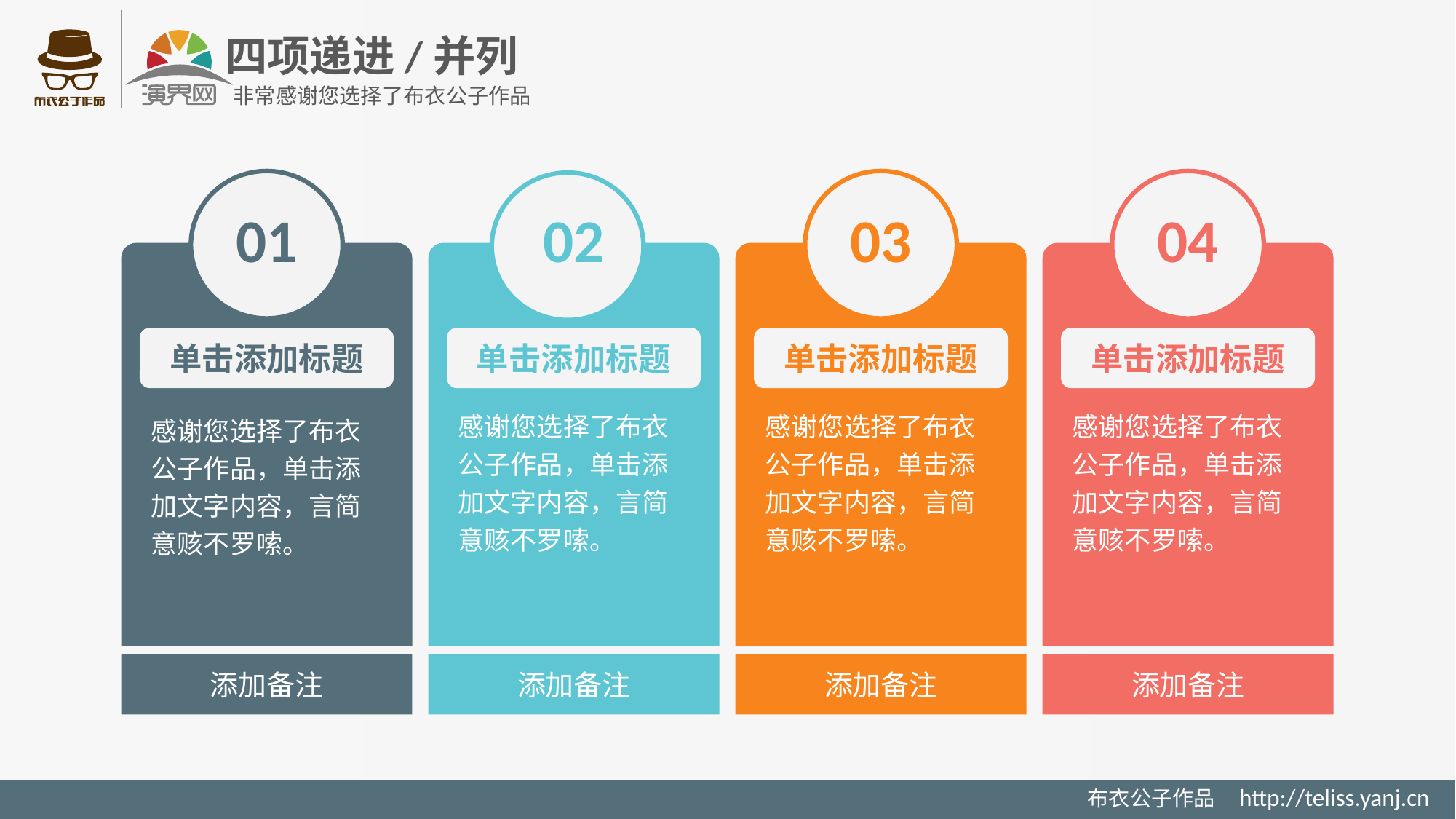

四项递进/并列
非常感谢您选择了布衣公子作品

01

单击添加标题
感谢您选择了布衣公子作品，单击添加文字内容，言简意赅不罗嗦。
添加备注

03

单击添加标题
感谢您选择了布衣公子作品，单击添加文字内容，言简意赅不罗嗦。
添加备注

04

单击添加标题
感谢您选择了布衣公子作品，单击添加文字内容，言简意赅不罗嗦。
添加备注

02

单击添加标题
感谢您选择了布衣公子作品，单击添加文字内容，言简意赅不罗嗦。
添加备注
布衣公子作品    http://teliss.yanj.cn